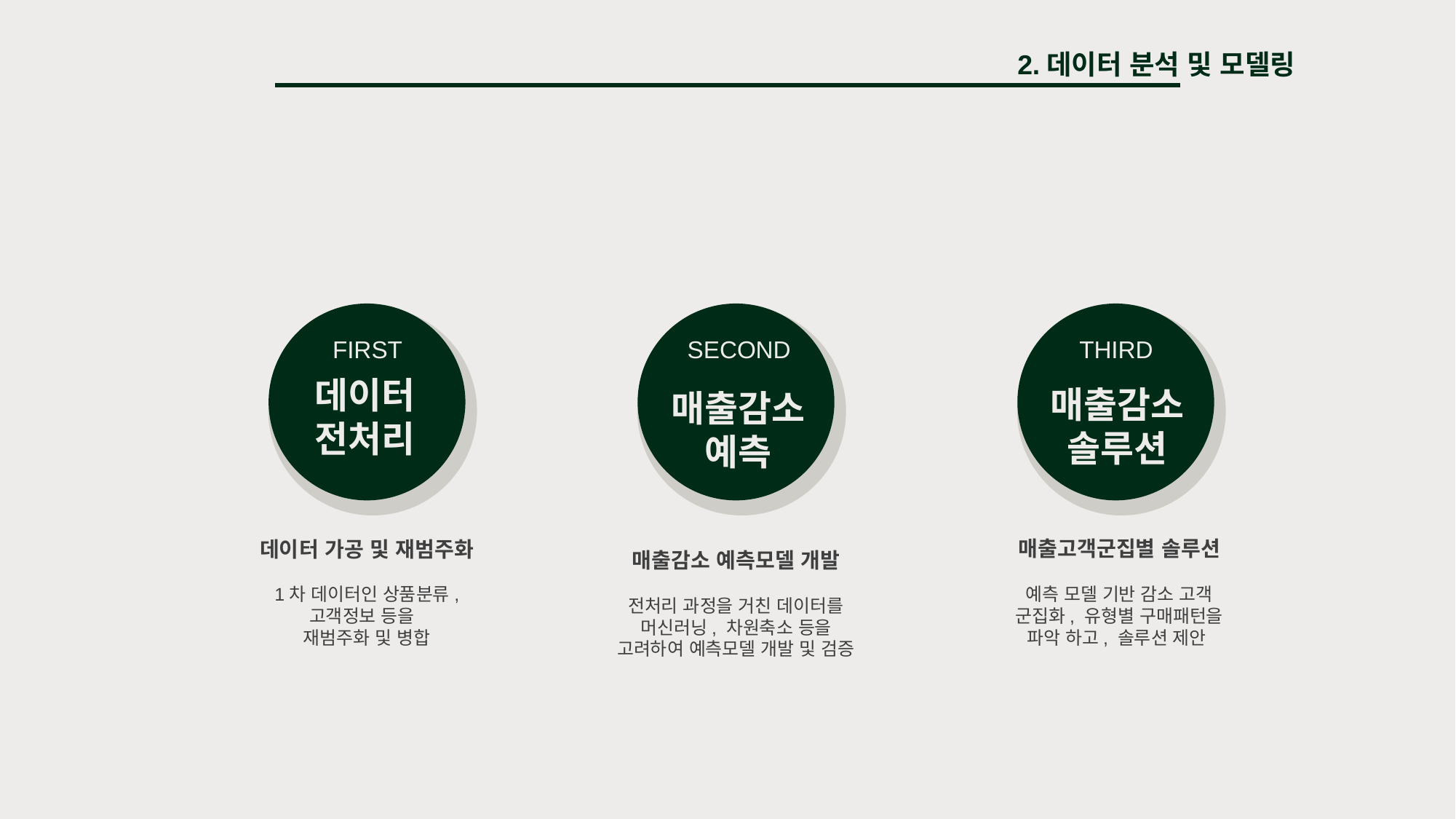

2.데이터 분석 및 모델링

FIRST
데이터
전처리

SECOND
매출감소
예측

THIRD
매출감소
솔루션

매출고객군집별 솔루션

예측 모델 기반 감소 고객 군집화, 유형별 구매패턴을
파악 하고, 솔루션 제안
데이터 가공 및 재범주화

1차 데이터인 상품분류,
고객정보 등을
재범주화 및 병합
매출감소 예측모델 개발

전처리 과정을 거친 데이터를
머신러닝, 차원축소 등을 고려하여 예측모델 개발 및 검증